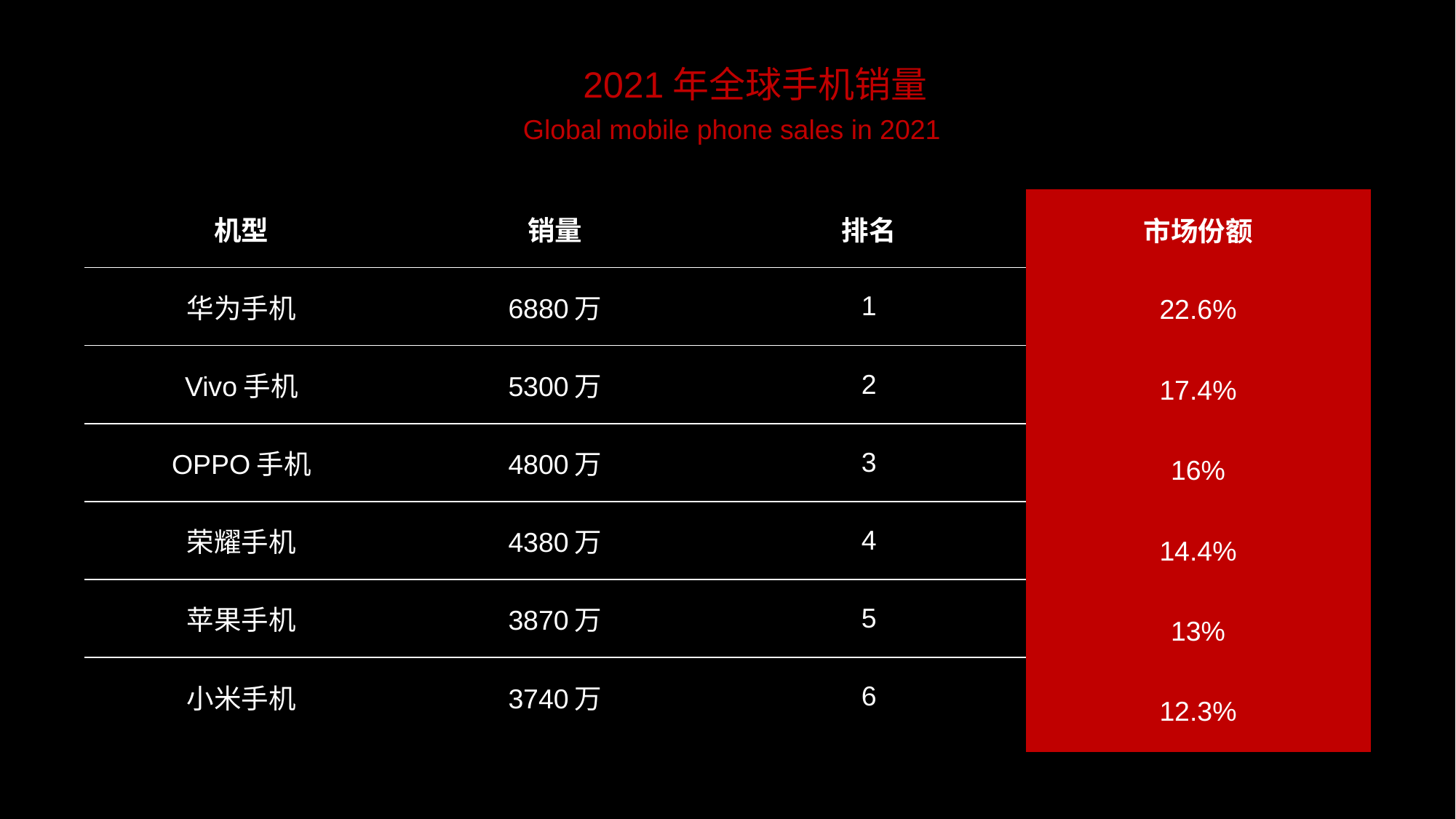

2021年全球手机销量
Global mobile phone sales in 2021
| 机型 | 销量 | 排名 | 市场份额 |
| --- | --- | --- | --- |
| 华为手机 | 6880万 | 1 | 22.6% |
| Vivo手机 | 5300万 | 2 | 17.4% |
| OPPO手机 | 4800万 | 3 | 16% |
| 荣耀手机 | 4380万 | 4 | 14.4% |
| 苹果手机 | 3870万 | 5 | 13% |
| 小米手机 | 3740万 | 6 | 12.3% |
| 市场份额 |
| --- |
| 22.6% |
| 17.4% |
| 16% |
| 14.4% |
| 13% |
| 12.3% |